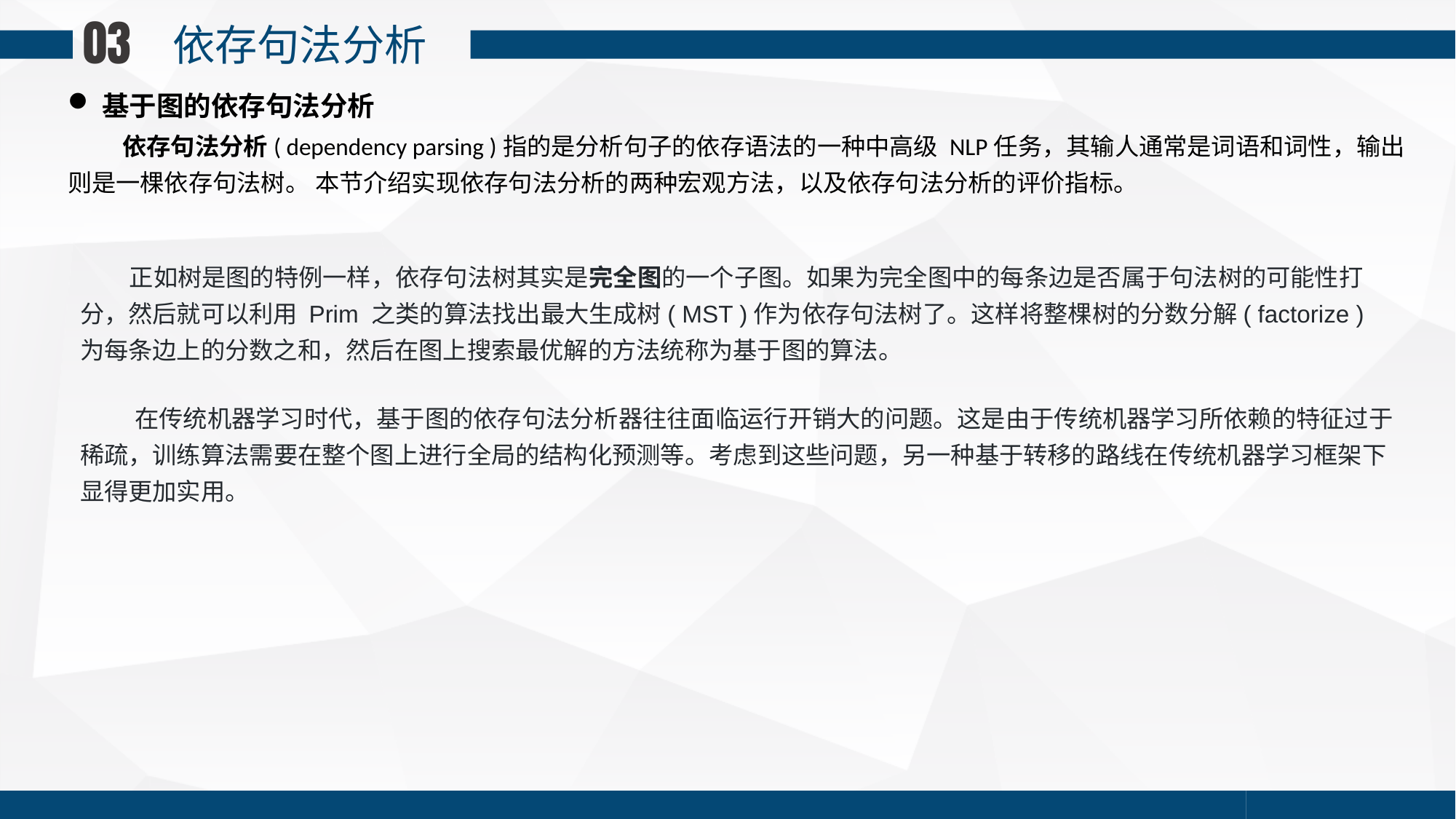

03
依存句法分析

基于图的依存句法分析
         依存句法分析( dependency parsing )指的是分析句子的依存语法的一种中高级 NLP任务，其输人通常是词语和词性，输出则是一棵依存句法树。 本节介绍实现依存句法分析的两种宏观方法，以及依存句法分析的评价指标。
        正如树是图的特例一样，依存句法树其实是完全图的一个子图。如果为完全图中的每条边是否属于句法树的可能性打分，然后就可以利用 Prim 之类的算法找出最大生成树( MST )作为依存句法树了。这样将整棵树的分数分解( factorize )为每条边上的分数之和，然后在图上搜索最优解的方法统称为基于图的算法。
         在传统机器学习时代，基于图的依存句法分析器往往面临运行开销大的问题。这是由于传统机器学习所依赖的特征过于稀疏，训练算法需要在整个图上进行全局的结构化预测等。考虑到这些问题，另一种基于转移的路线在传统机器学习框架下显得更加实用。